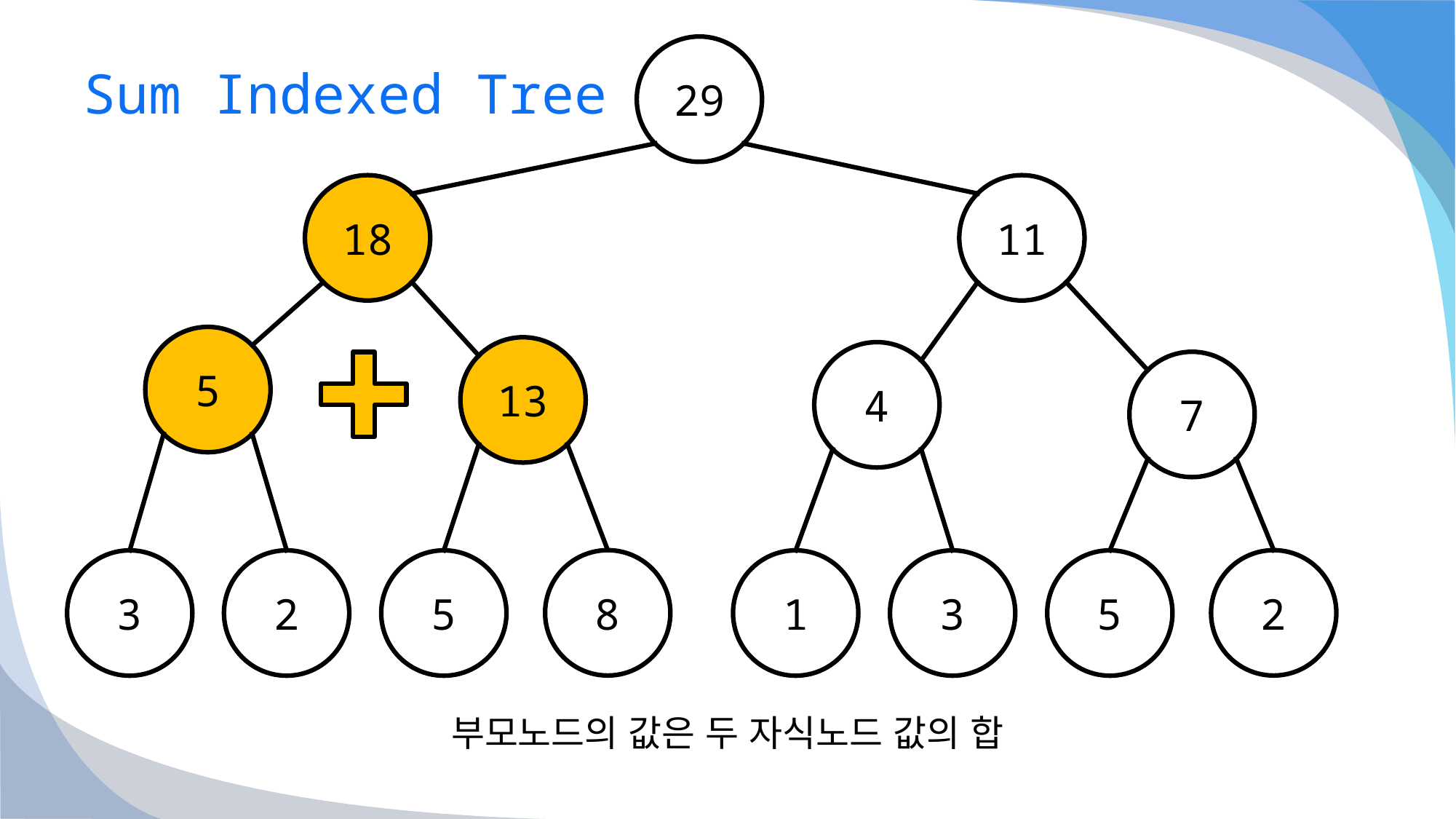

# Sum Indexed Tree
29
18
11
5
13
4
7

8
2
3
2
5
1
3
5
부모노드의 값은 두 자식노드 값의 합